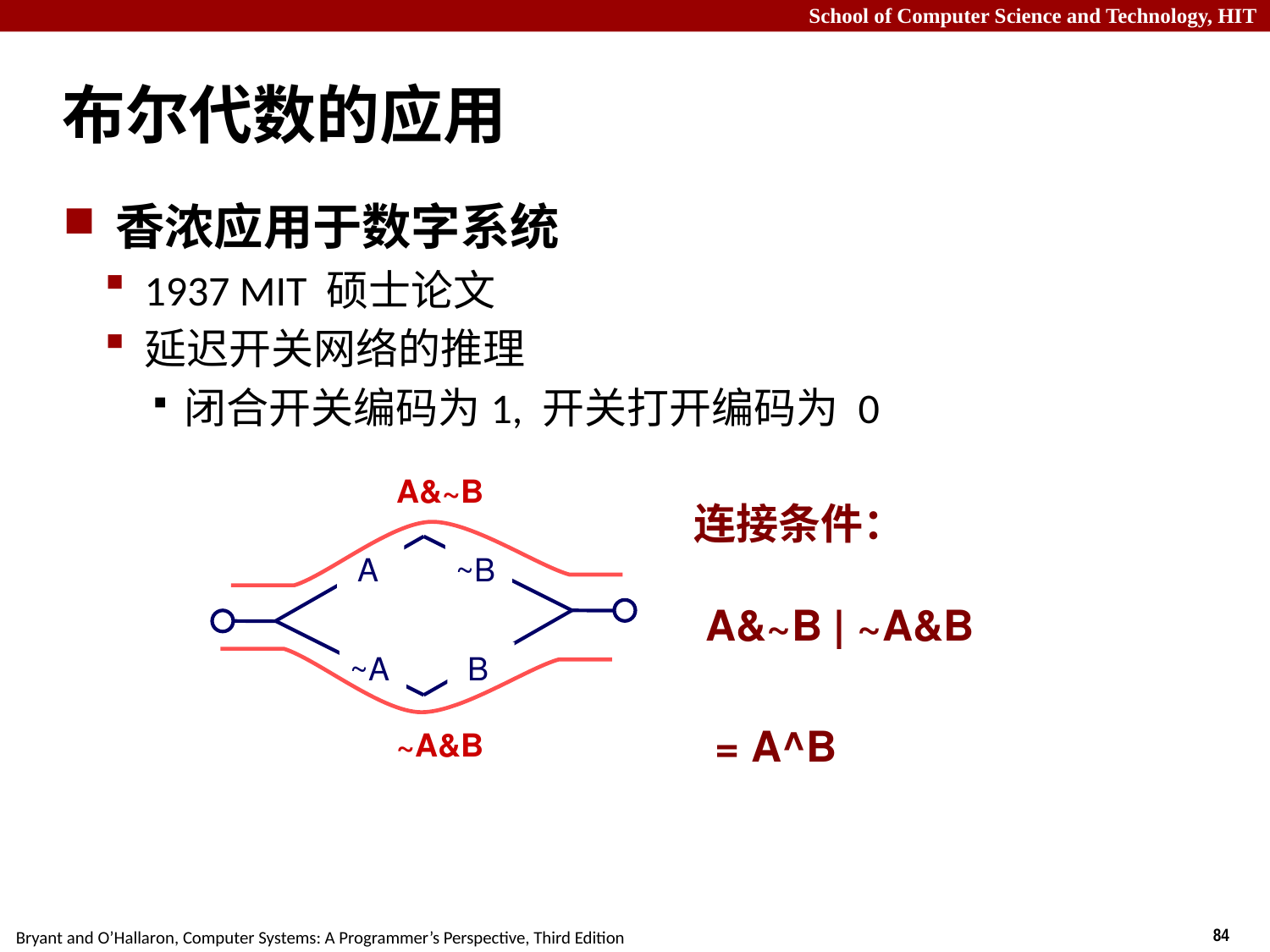

# 布尔代数的应用
香浓应用于数字系统
1937 MIT 硕士论文
延迟开关网络的推理
闭合开关编码为1, 开关打开编码为 0
A&~B

连接条件：

 A&~B | ~A&B

A
~B

~A
B

~A&B
= A^B